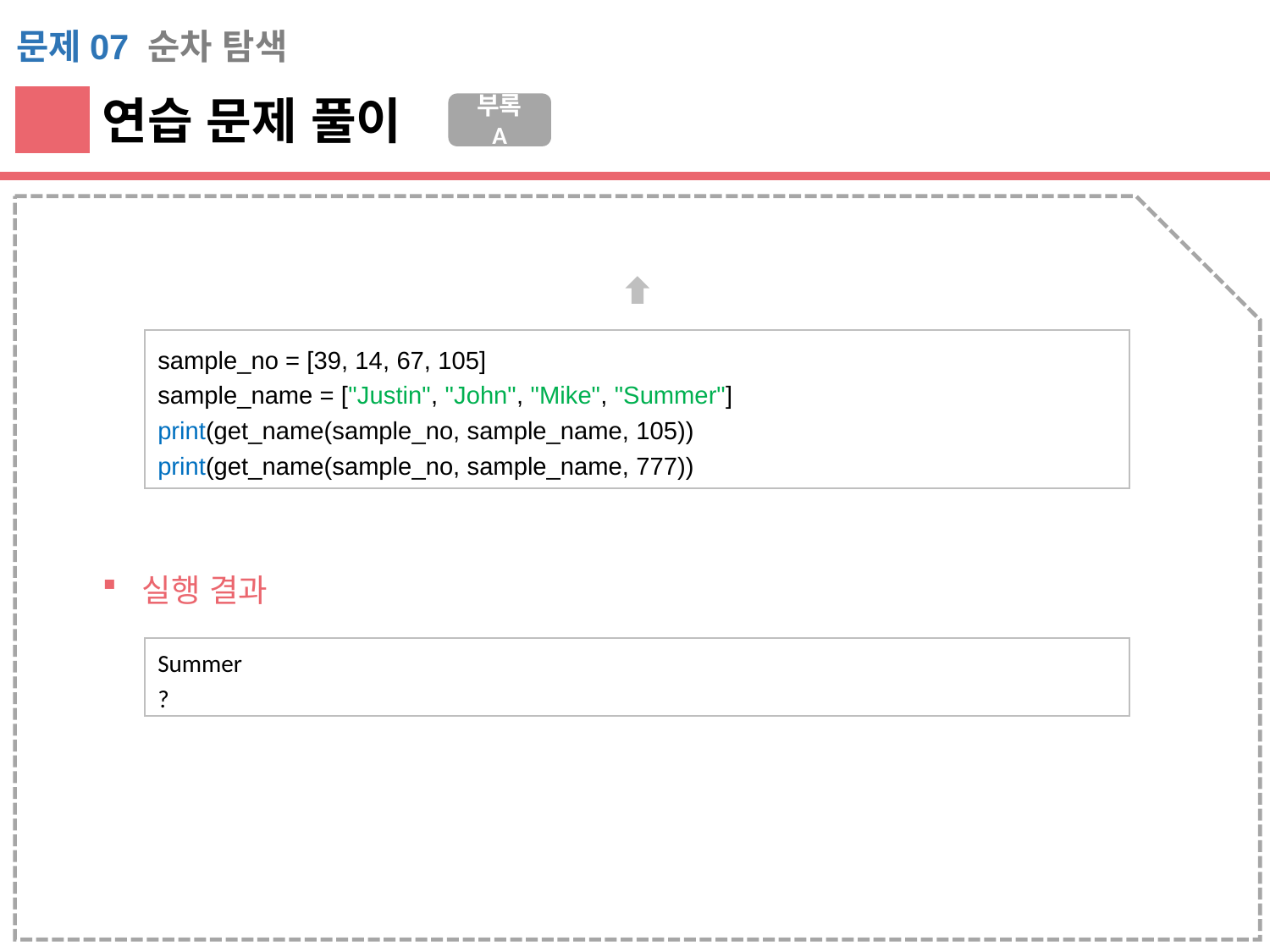

문제07 순차 탐색
연습 문제 풀이

부록 A

sample_no = [39, 14, 67, 105]
sample_name = ["Justin", "John", "Mike", "Summer"]
print(get_name(sample_no, sample_name, 105))
print(get_name(sample_no, sample_name, 777))
실행 결과
Summer
?